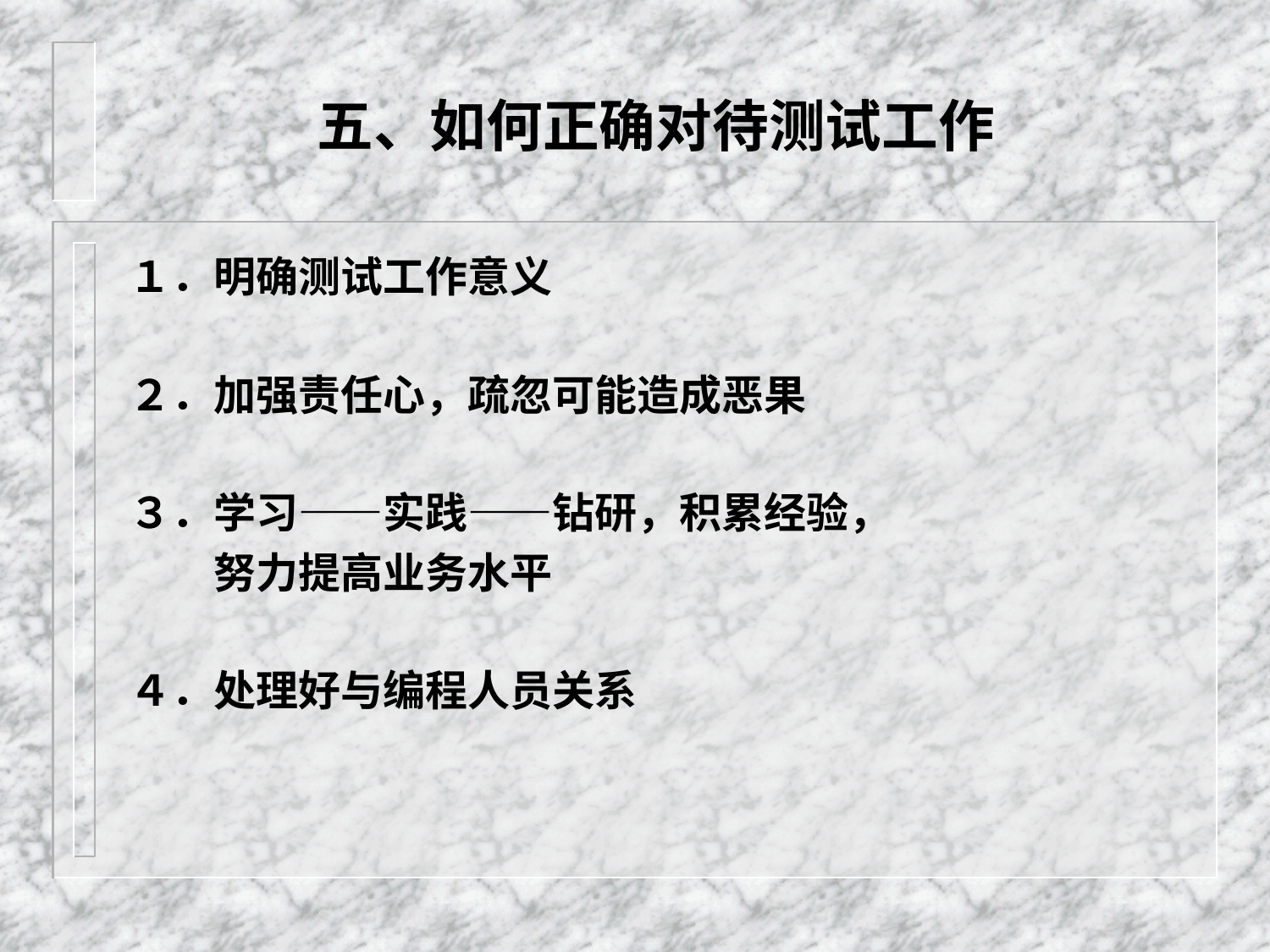

# 五、如何正确对待测试工作
１．明确测试工作意义

２．加强责任心，疏忽可能造成恶果

３．学习——实践——钻研，积累经验，
　　努力提高业务水平

４．处理好与编程人员关系